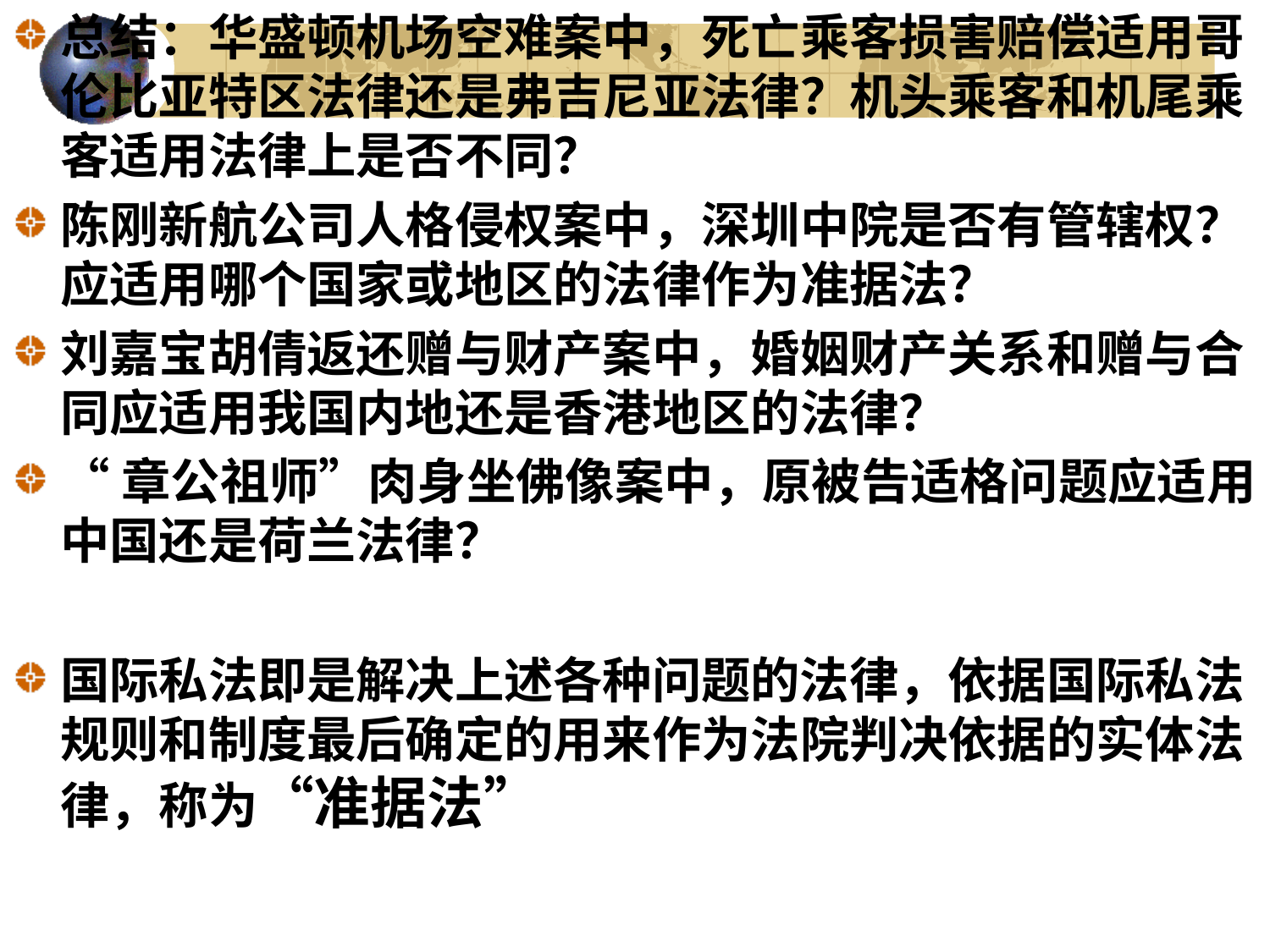

总结：华盛顿机场空难案中，死亡乘客损害赔偿适用哥伦比亚特区法律还是弗吉尼亚法律？机头乘客和机尾乘客适用法律上是否不同？
陈刚新航公司人格侵权案中，深圳中院是否有管辖权？应适用哪个国家或地区的法律作为准据法？
刘嘉宝胡倩返还赠与财产案中，婚姻财产关系和赠与合同应适用我国内地还是香港地区的法律？
“章公祖师”肉身坐佛像案中，原被告适格问题应适用中国还是荷兰法律？

国际私法即是解决上述各种问题的法律，依据国际私法规则和制度最后确定的用来作为法院判决依据的实体法律，称为“准据法”